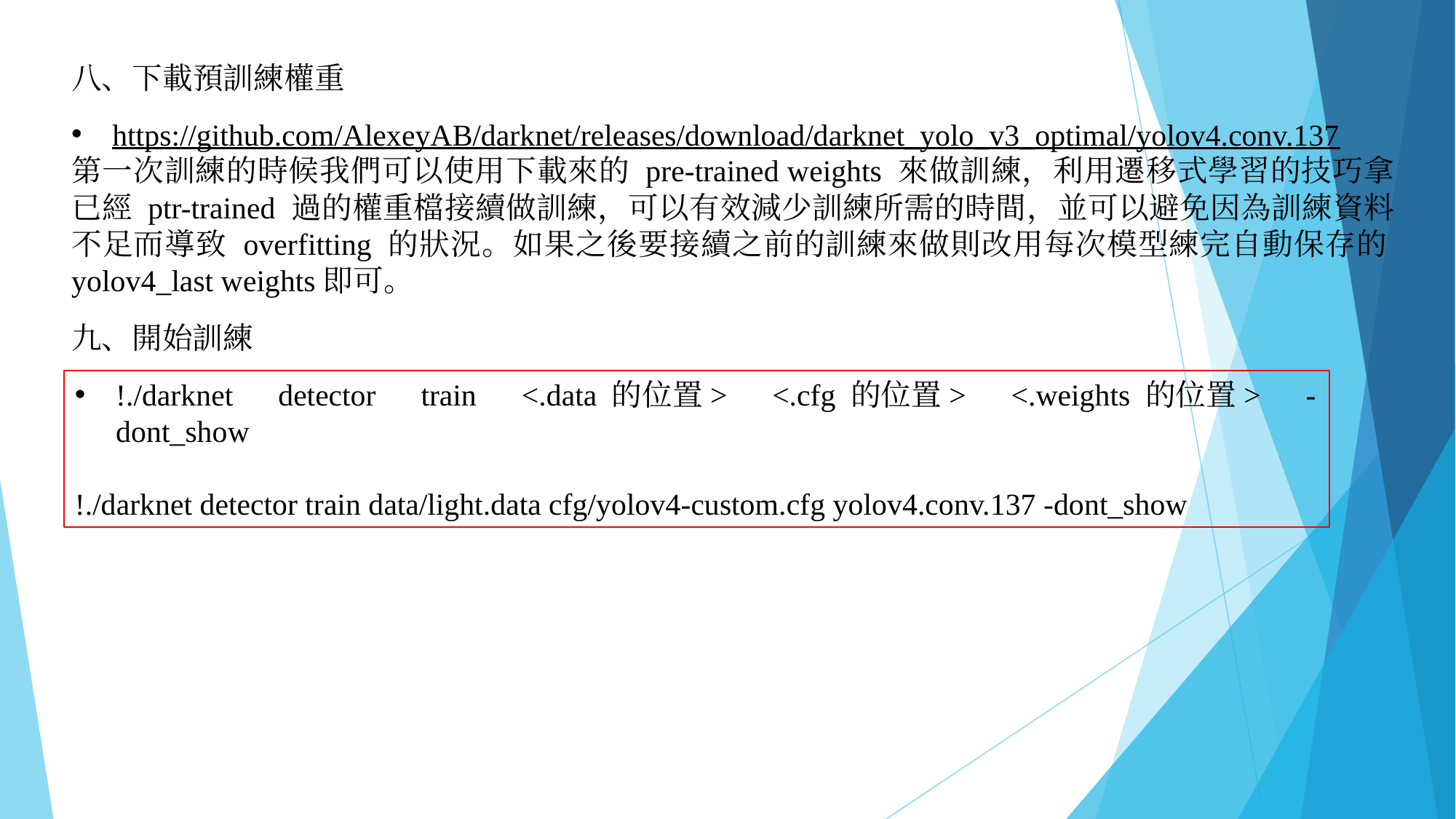

八、下載預訓練權重
https://github.com/AlexeyAB/darknet/releases/download/darknet_yolo_v3_optimal/yolov4.conv.137
第一次訓練的時候我們可以使用下載來的 pre-trained weights 來做訓練，利用遷移式學習的技巧拿已經 ptr-trained 過的權重檔接續做訓練，可以有效減少訓練所需的時間，並可以避免因為訓練資料不足而導致 overfitting 的狀況。如果之後要接續之前的訓練來做則改用每次模型練完自動保存的yolov4_last weights即可。
九、開始訓練
!./darknet　detector　train　<.data 的位置>　<.cfg 的位置>　<.weights 的位置>　-dont_show

!./darknet detector train data/light.data cfg/yolov4-custom.cfg yolov4.conv.137 -dont_show